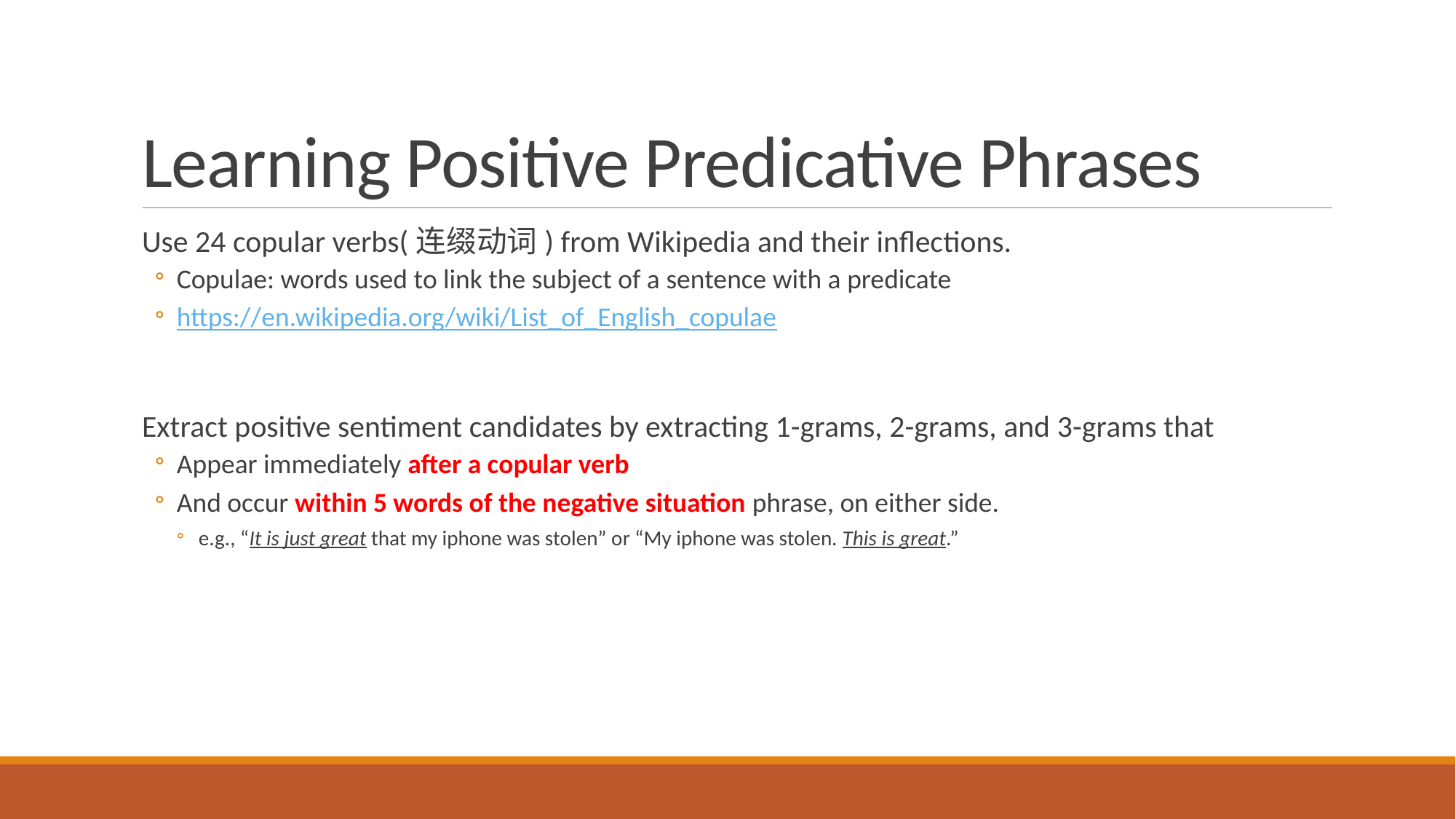

# Learning Positive Predicative Phrases
Use 24 copular verbs(连缀动词) from Wikipedia and their inflections.
Copulae: words used to link the subject of a sentence with a predicate
https://en.wikipedia.org/wiki/List_of_English_copulae

Extract positive sentiment candidates by extracting 1-grams, 2-grams, and 3-grams that
Appear immediately after a copular verb
And occur within 5 words of the negative situation phrase, on either side.
e.g., “It is just great that my iphone was stolen” or “My iphone was stolen. This is great.”